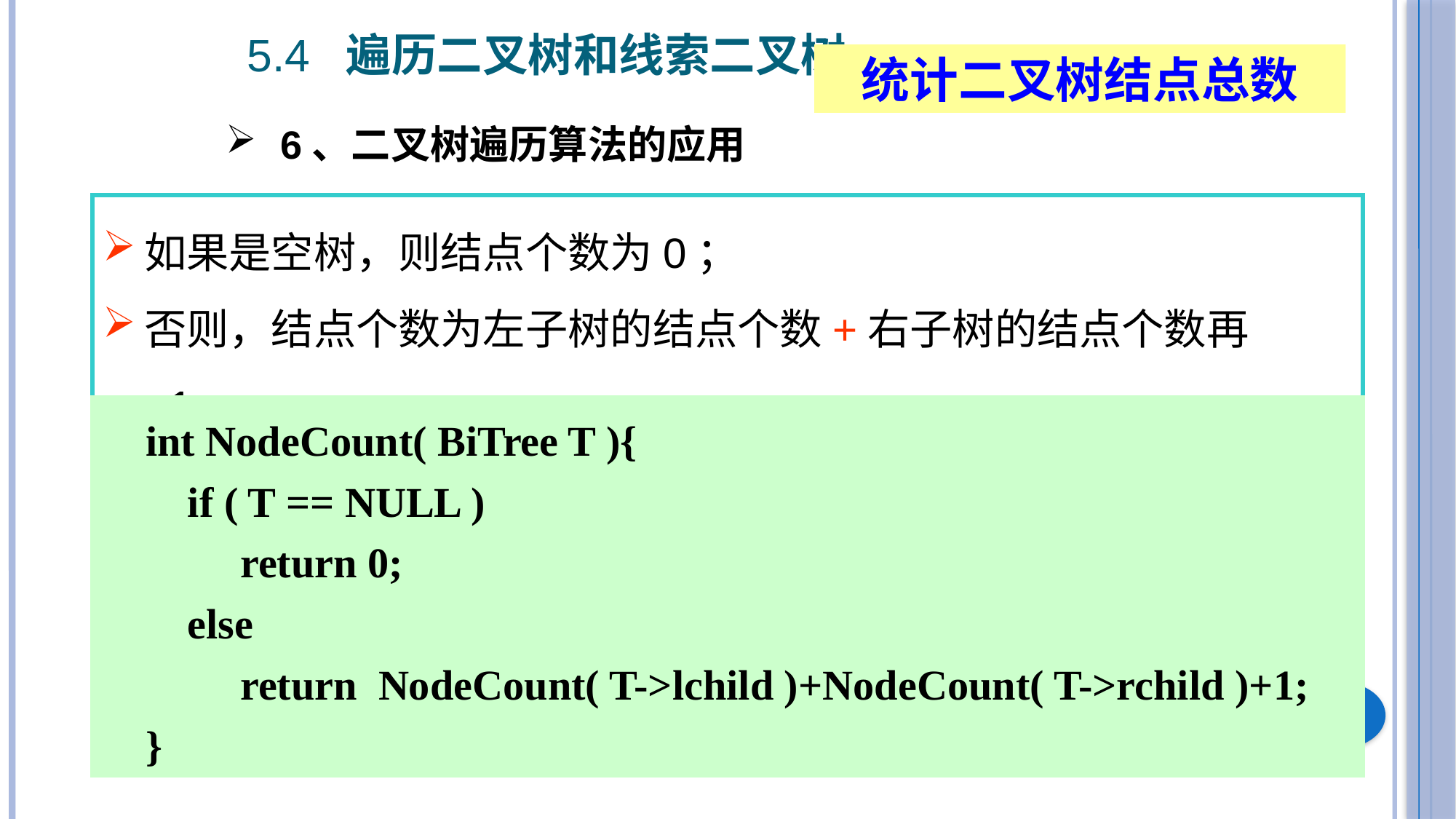

5.4  遍历二叉树和线索二叉树
统计二叉树结点总数
6、二叉树遍历算法的应用
如果是空树，则结点个数为0；
否则，结点个数为左子树的结点个数+右子树的结点个数再+1。
    int NodeCount( BiTree T ){
        if ( T == NULL )
             return 0;
        else
             return  NodeCount( T->lchild )+NodeCount( T->rchild )+1;
    }